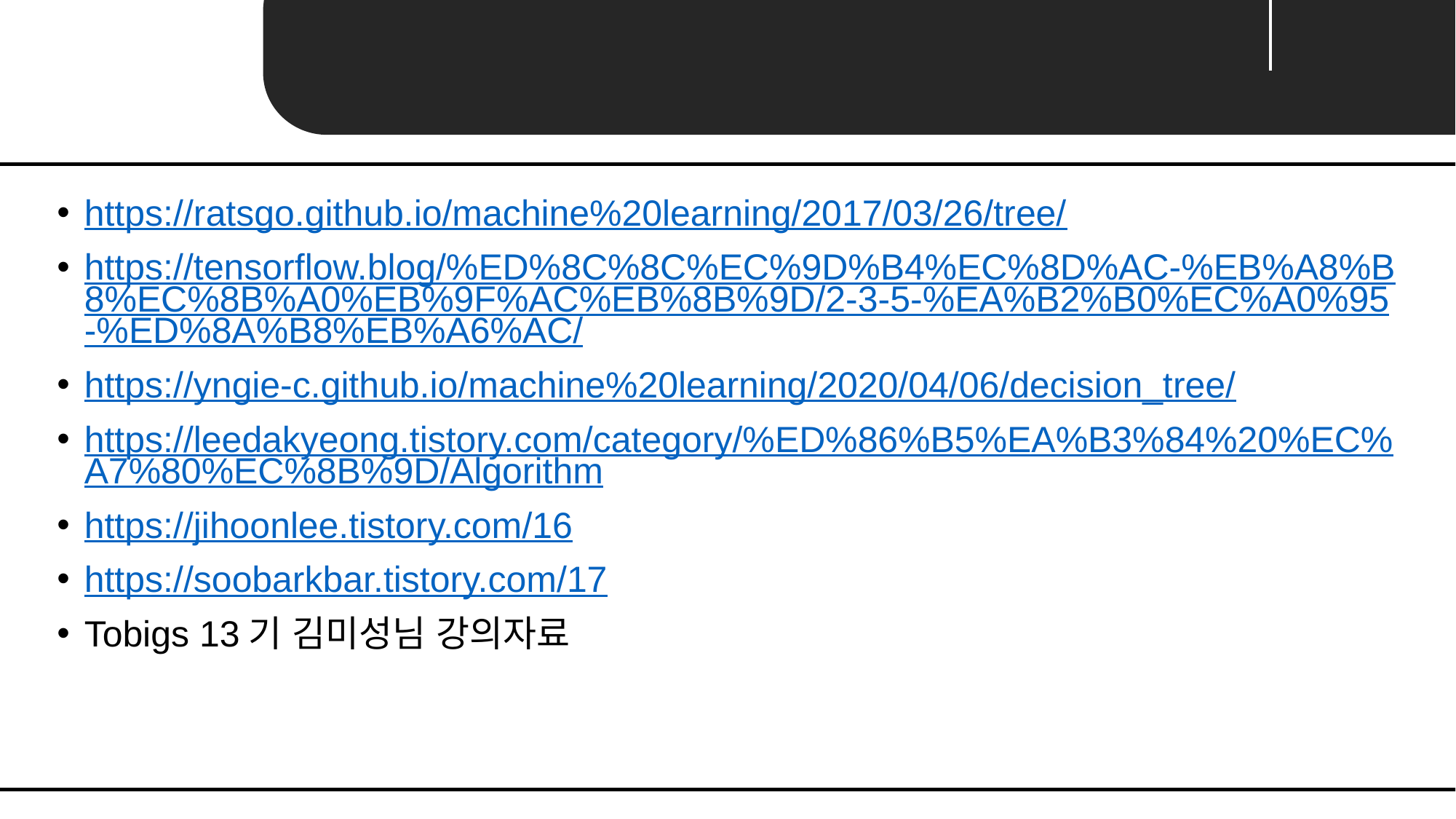

참고자료
https://ratsgo.github.io/machine%20learning/2017/03/26/tree/
https://tensorflow.blog/%ED%8C%8C%EC%9D%B4%EC%8D%AC-%EB%A8%B8%EC%8B%A0%EB%9F%AC%EB%8B%9D/2-3-5-%EA%B2%B0%EC%A0%95-%ED%8A%B8%EB%A6%AC/
https://yngie-c.github.io/machine%20learning/2020/04/06/decision_tree/
https://leedakyeong.tistory.com/category/%ED%86%B5%EA%B3%84%20%EC%A7%80%EC%8B%9D/Algorithm
https://jihoonlee.tistory.com/16
https://soobarkbar.tistory.com/17
Tobigs 13기 김미성님 강의자료